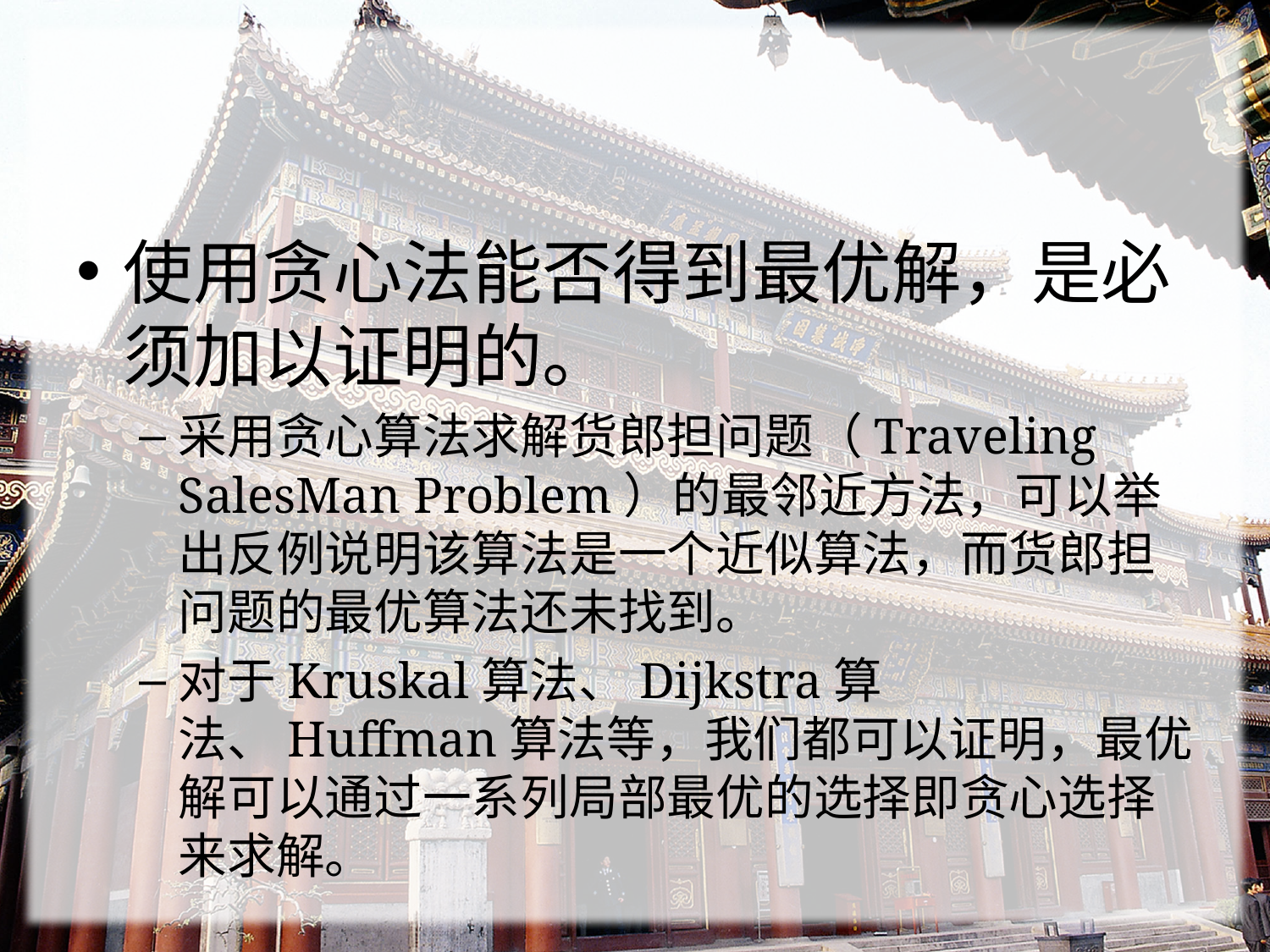

#
使用贪心法能否得到最优解，是必须加以证明的。
采用贪心算法求解货郎担问题（Traveling SalesMan Problem）的最邻近方法，可以举出反例说明该算法是一个近似算法，而货郎担问题的最优算法还未找到。
对于Kruskal算法、Dijkstra算法、Huffman算法等，我们都可以证明，最优解可以通过一系列局部最优的选择即贪心选择来求解。